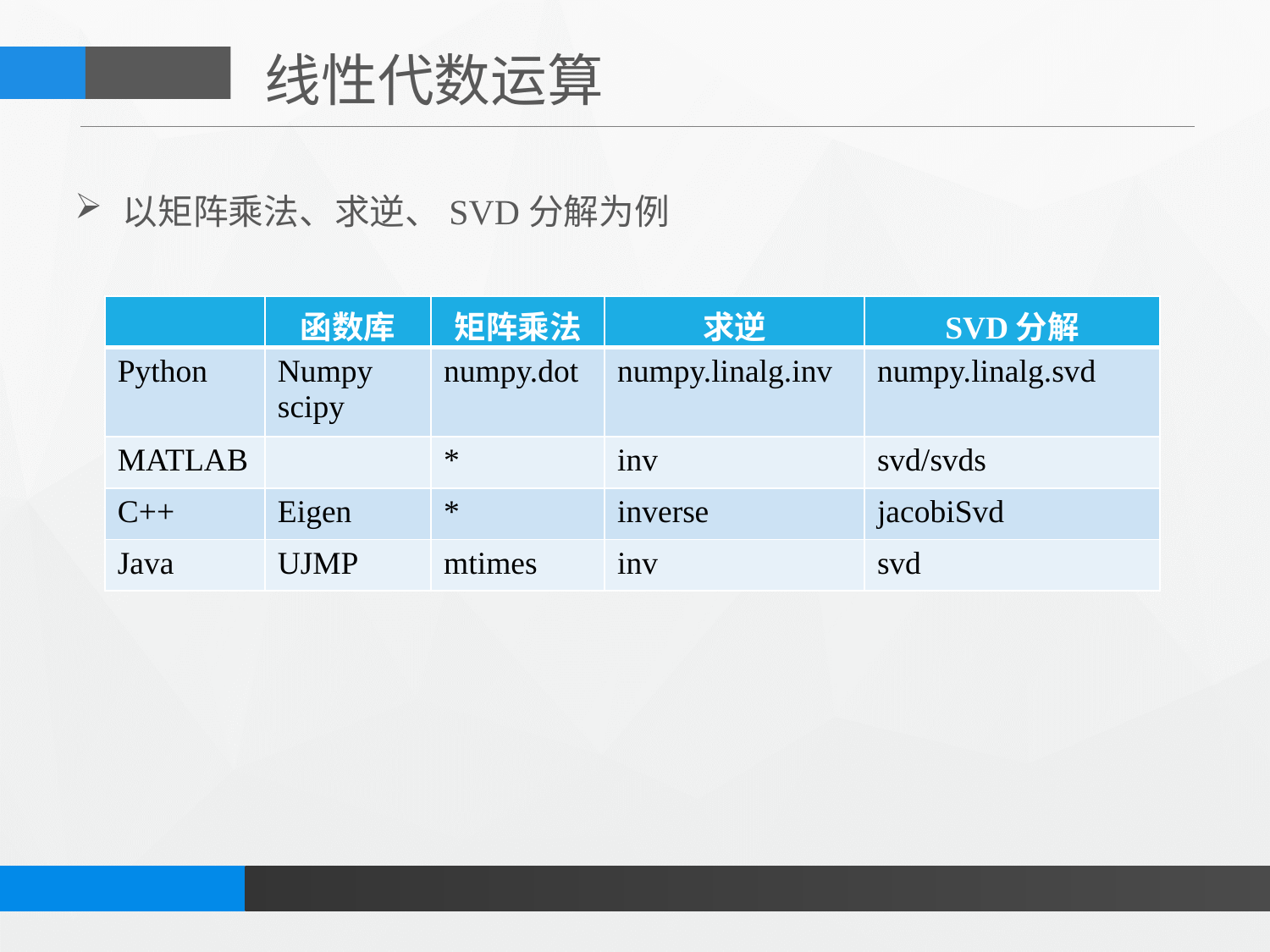

线性代数运算
以矩阵乘法、求逆、SVD分解为例
|  | 函数库 | 矩阵乘法 | 求逆 | SVD分解 |
| --- | --- | --- | --- | --- |
| Python | Numpy scipy | numpy.dot | numpy.linalg.inv | numpy.linalg.svd |
| MATLAB |  | \* | inv | svd/svds |
| C++ | Eigen | \* | inverse | jacobiSvd |
| Java | UJMP | mtimes | inv | svd |